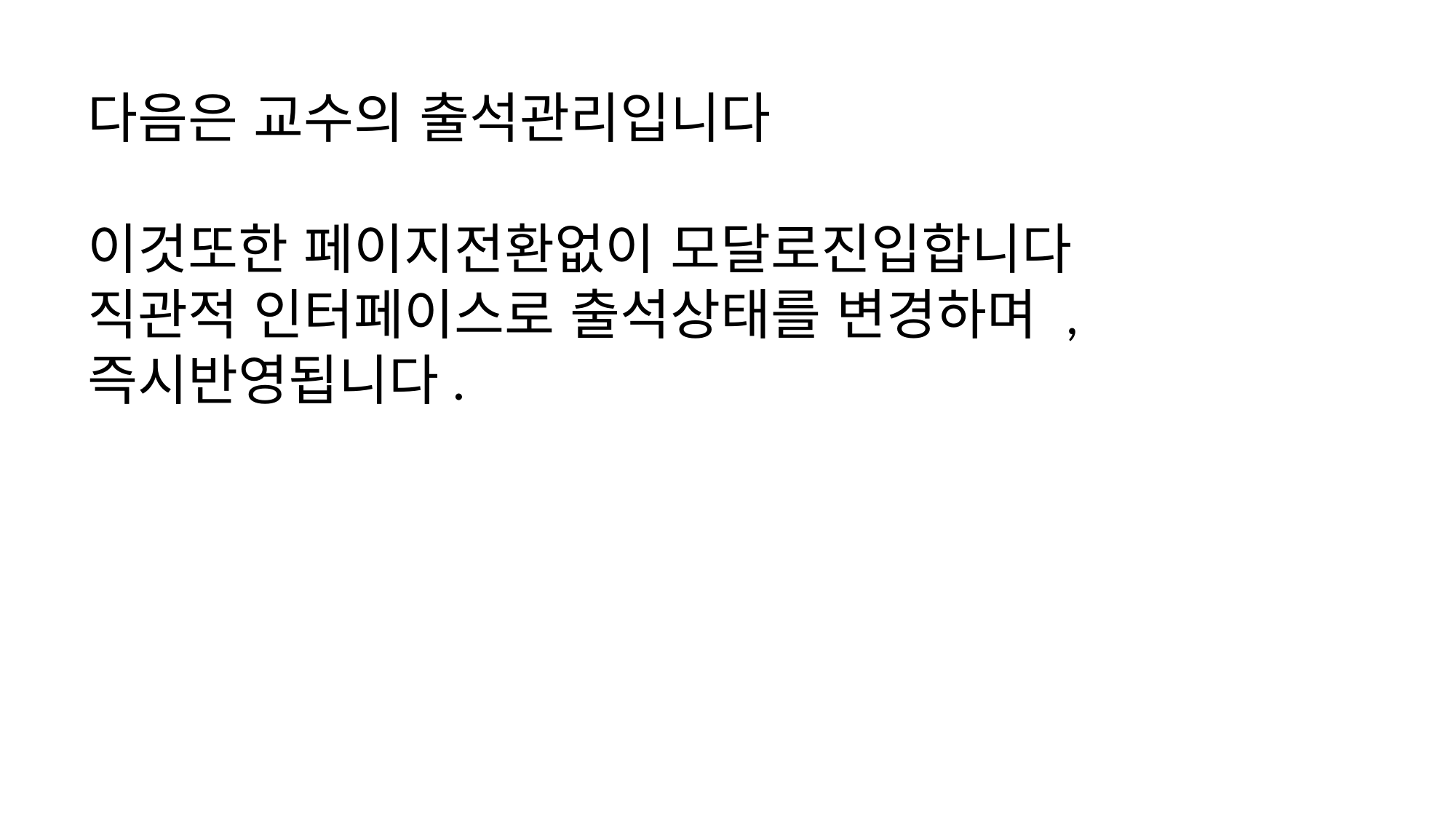

다음은 교수의 출석관리입니다

이것또한 페이지전환없이 모달로진입합니다
직관적 인터페이스로 출석상태를 변경하며 ,
즉시반영됩니다.